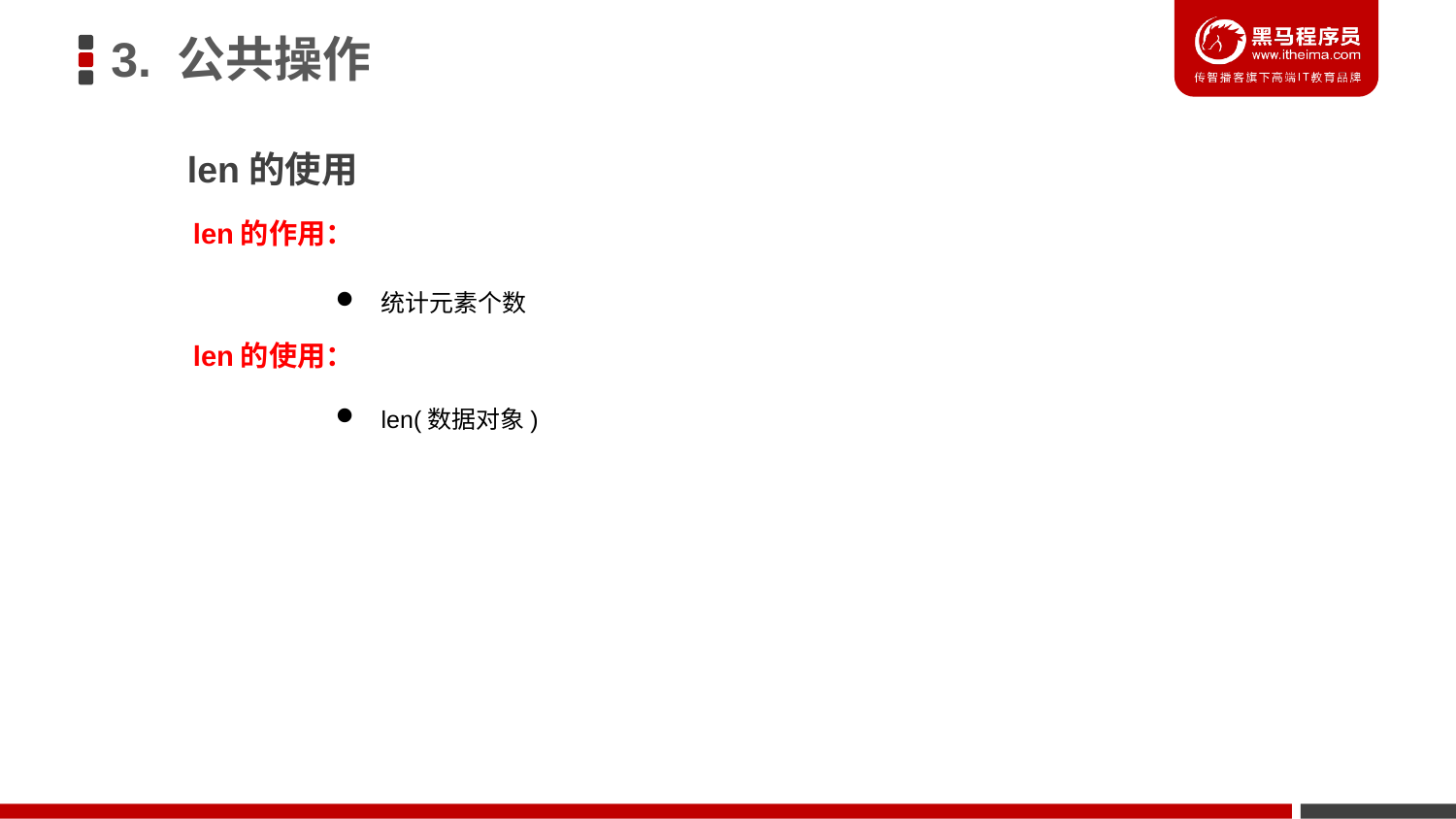

3. 公共操作
len的使用
len的作用：

统计元素个数
len的使用：

len(数据对象)